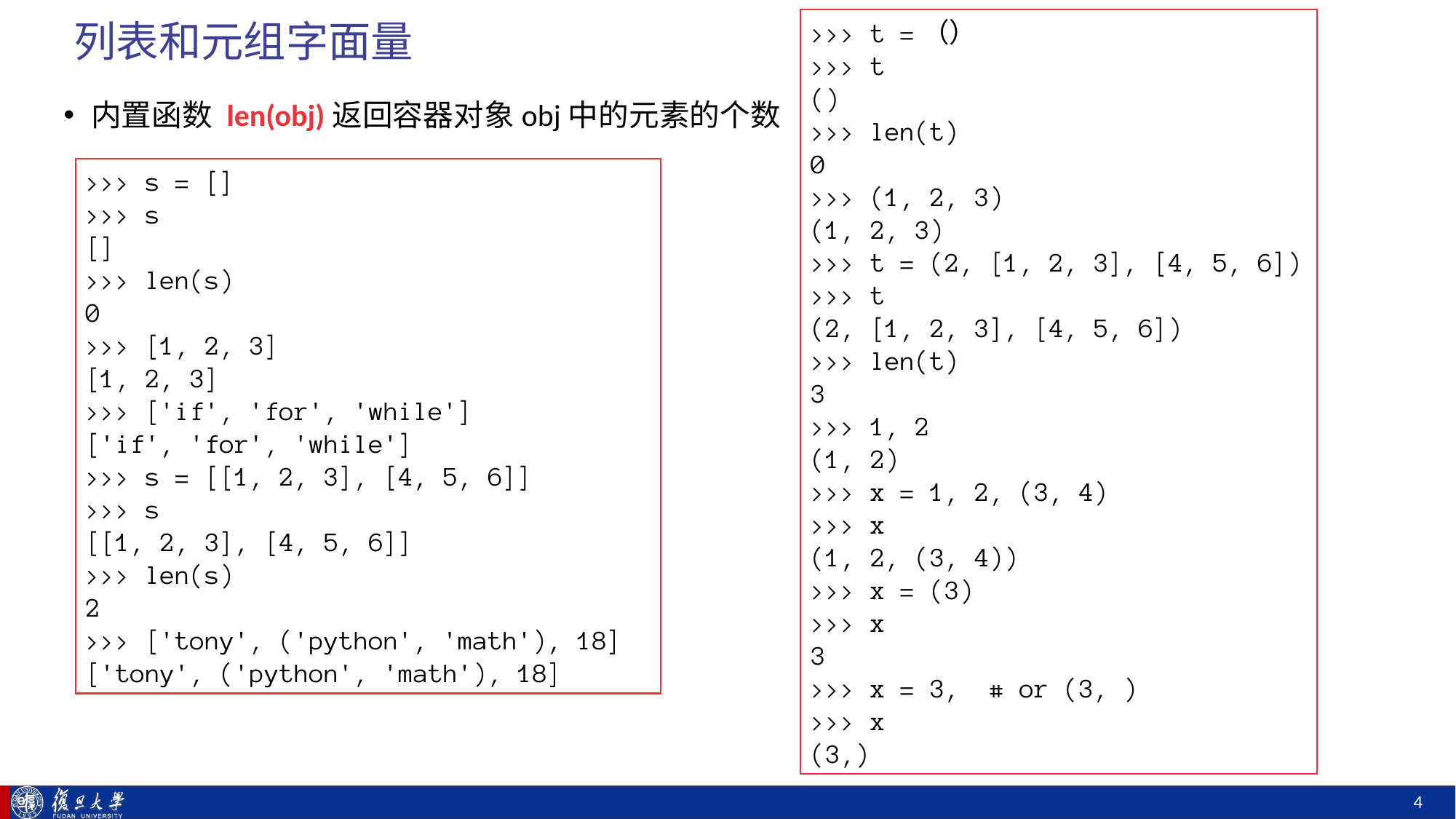

# 列表和元组字面量
>>> t =（）
>>> t
()
>>> len(t)
0
>>> (1, 2, 3)
(1, 2, 3)
>>> t = (2, [1, 2, 3], [4, 5, 6])
>>> t
(2, [1, 2, 3], [4, 5, 6])
>>> len(t)
3
>>> 1, 2
(1, 2)
>>> x = 1, 2, (3, 4)
>>> x
(1, 2, (3, 4))
>>> x = (3)
>>> x
3
>>> x = 3,  # or (3, )
>>> x
(3,)
内置函数 len(obj)返回容器对象obj中的元素的个数

>>> s = []
>>> s
[]
>>> len(s)
0
>>> [1, 2, 3]
[1, 2, 3]
>>> ['if', 'for', 'while']
['if', 'for', 'while']
>>> s = [[1, 2, 3], [4, 5, 6]]
>>> s
[[1, 2, 3], [4, 5, 6]]
>>> len(s)
2
>>> ['tony', ('python', 'math'), 18]
['tony', ('python', 'math'), 18]